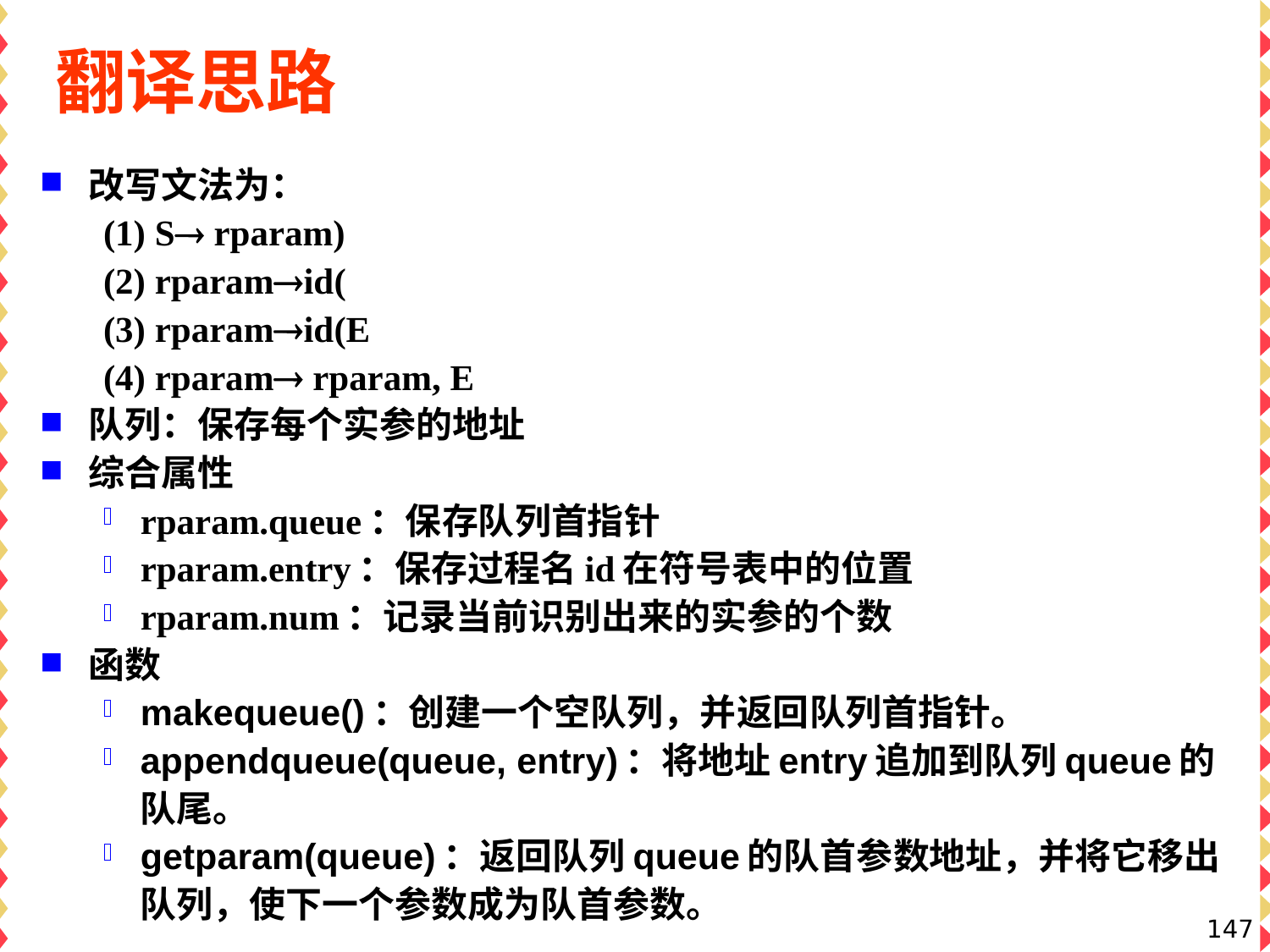

# 翻译思路
改写文法为：
(1) S→ rparam)
(2) rparam→id(
(3) rparam→id(E
(4) rparam→ rparam, E
队列：保存每个实参的地址
综合属性
rparam.queue：保存队列首指针
rparam.entry：保存过程名id在符号表中的位置
rparam.num：记录当前识别出来的实参的个数
函数
makequeue()：创建一个空队列，并返回队列首指针。
appendqueue(queue, entry)：将地址entry追加到队列queue的队尾。
getparam(queue)：返回队列queue的队首参数地址，并将它移出队列，使下一个参数成为队首参数。
147